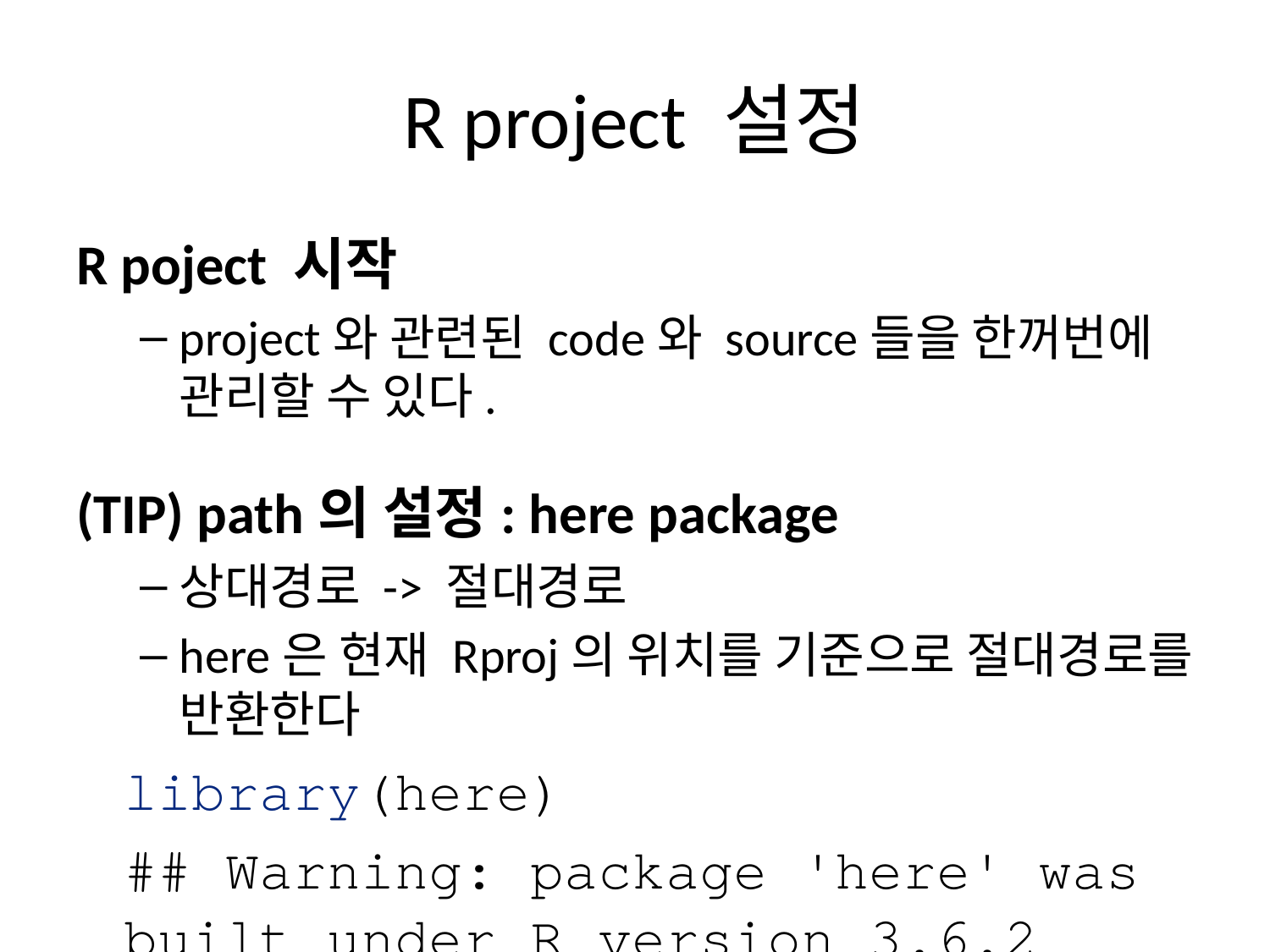

# R project 설정
R poject 시작
project와 관련된 code와 source들을 한꺼번에 관리할 수 있다.
(TIP) path의 설정: here package
상대경로 -> 절대경로
here은 현재 Rproj의 위치를 기준으로 절대경로를 반환한다
library(here)
## Warning: package 'here' was built under R version 3.6.2
## here() starts at /Users/mindongsung/work/2021_TRD_R_tutorial
here('data')
## [1] "/Users/mindongsung/work/2021_TRD_R_tutorial/data"